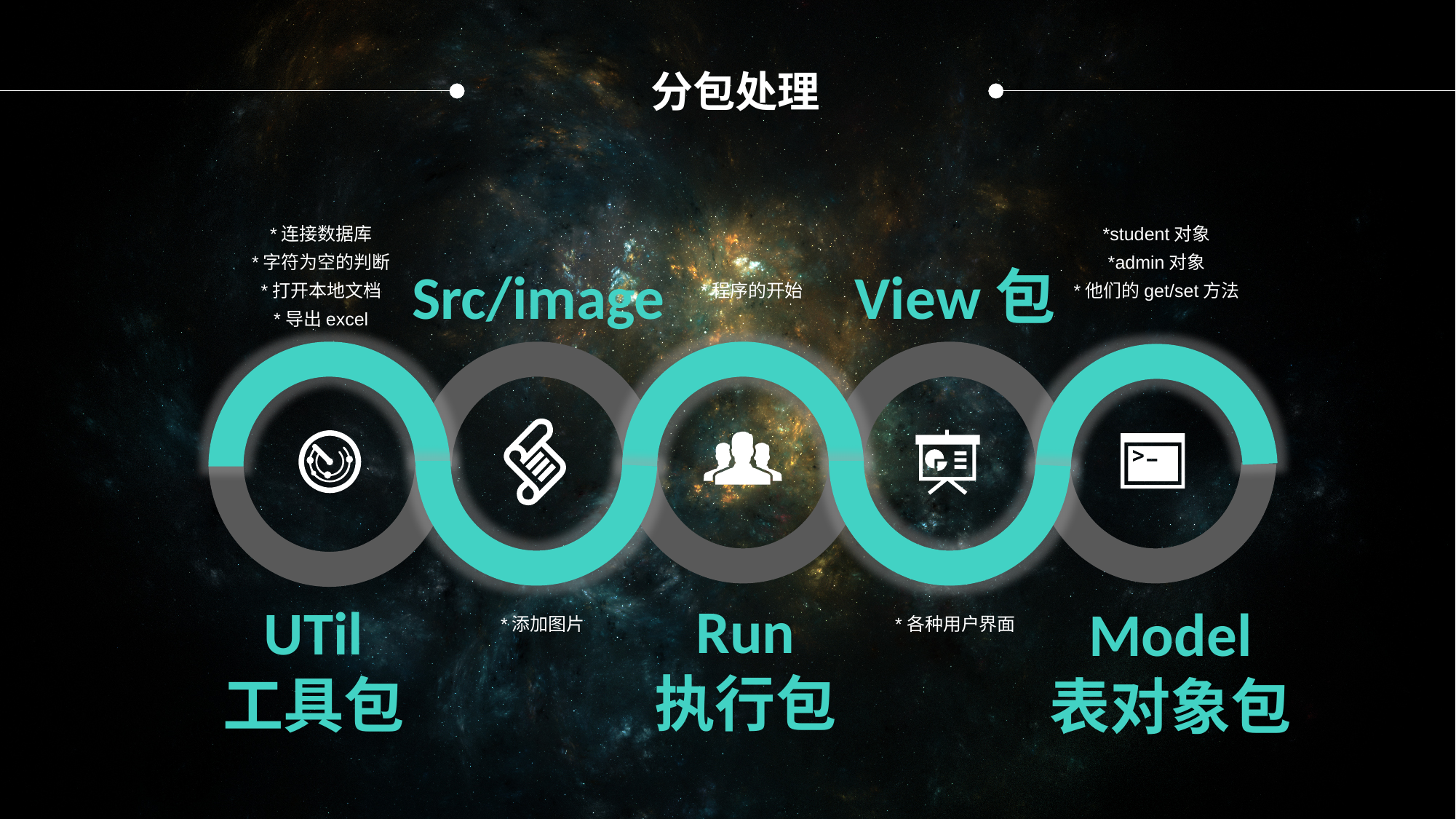

分包处理
*连接数据库
*字符为空的判断
*打开本地文档
*导出excel
*student对象
*admin对象
*他们的get/set方法
View包
Src/image
*程序的开始

Run
执行包
UTil
工具包
Model
表对象包
*添加图片
*各种用户界面